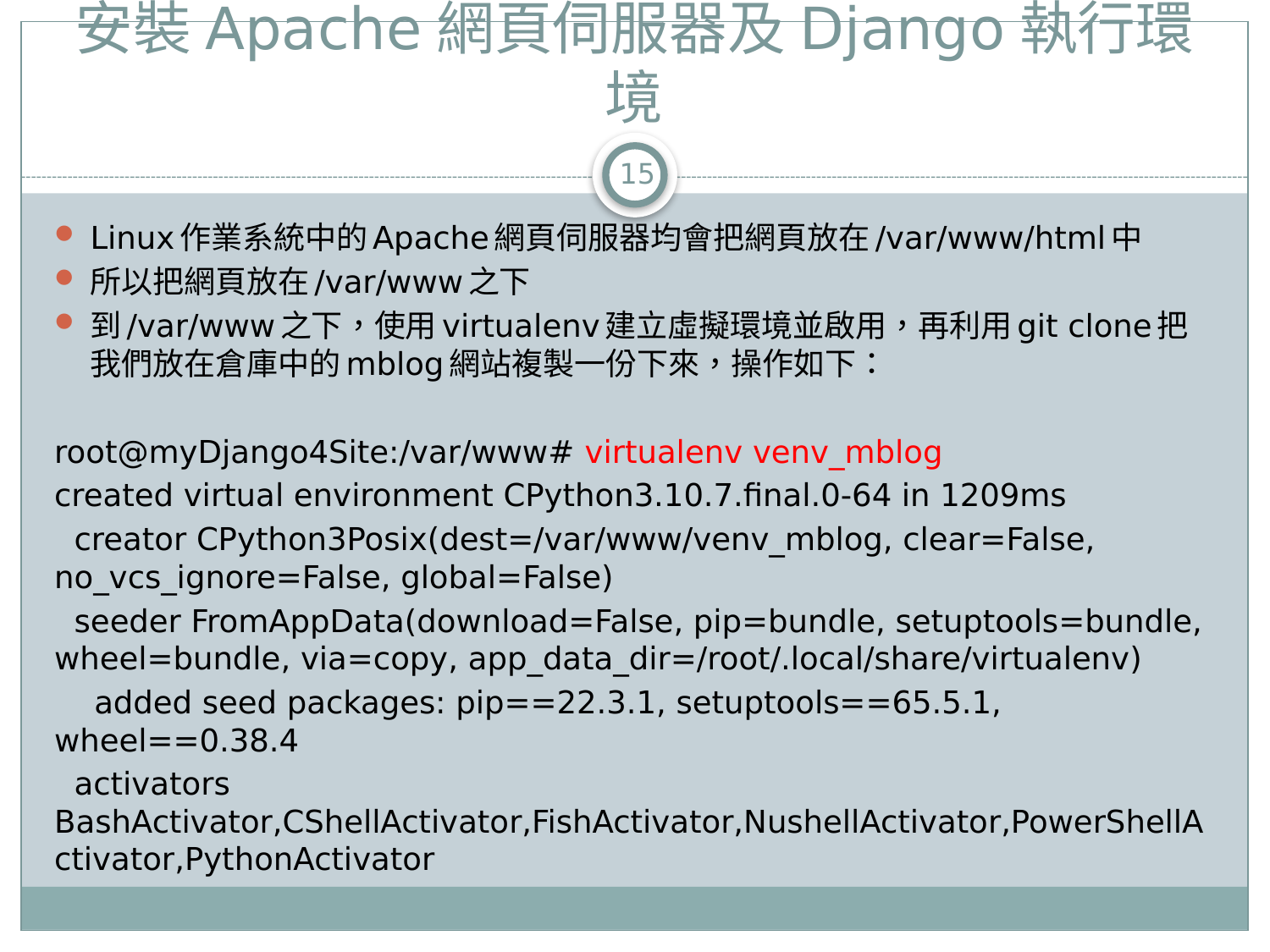

# 安裝Apache網頁伺服器及Django執行環境
15
Linux作業系統中的Apache網頁伺服器均會把網頁放在/var/www/html中
所以把網頁放在/var/www之下
到/var/www之下，使用virtualenv建立虛擬環境並啟用，再利用git clone把我們放在倉庫中的mblog網站複製一份下來，操作如下：

root@myDjango4Site:/var/www# virtualenv venv_mblog
created virtual environment CPython3.10.7.final.0-64 in 1209ms
  creator CPython3Posix(dest=/var/www/venv_mblog, clear=False, no_vcs_ignore=False, global=False)
  seeder FromAppData(download=False, pip=bundle, setuptools=bundle, wheel=bundle, via=copy, app_data_dir=/root/.local/share/virtualenv)
    added seed packages: pip==22.3.1, setuptools==65.5.1, wheel==0.38.4
  activators BashActivator,CShellActivator,FishActivator,NushellActivator,PowerShellActivator,PythonActivator